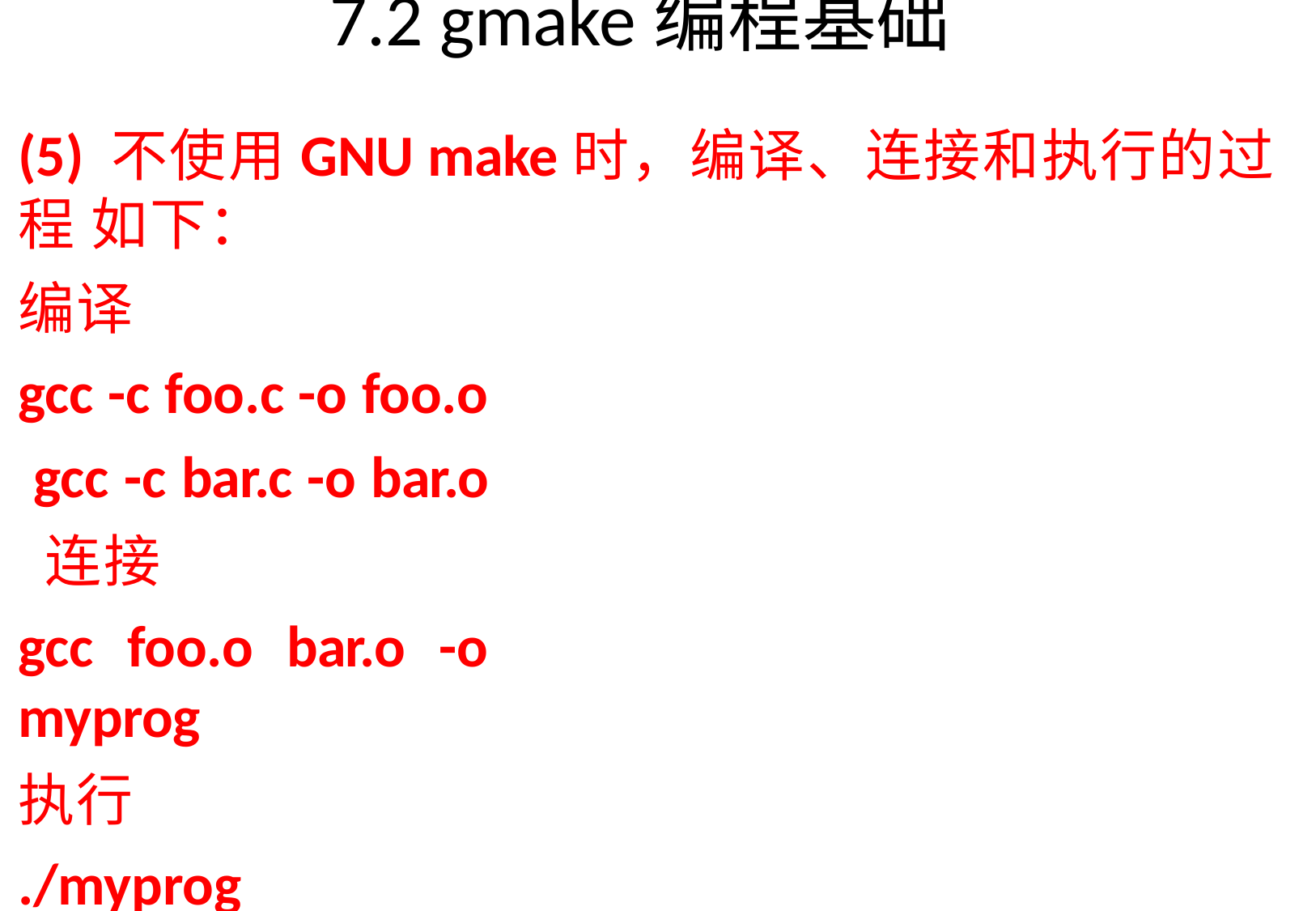

# 7.2 gmake编程基础
(5) 不使用GNU make时，编译、连接和执行的过程 如下：
编译
gcc -c foo.c -o foo.o  gcc -c bar.c -o bar.o  连接
gcc foo.o bar.o -o myprog
执行
./myprog